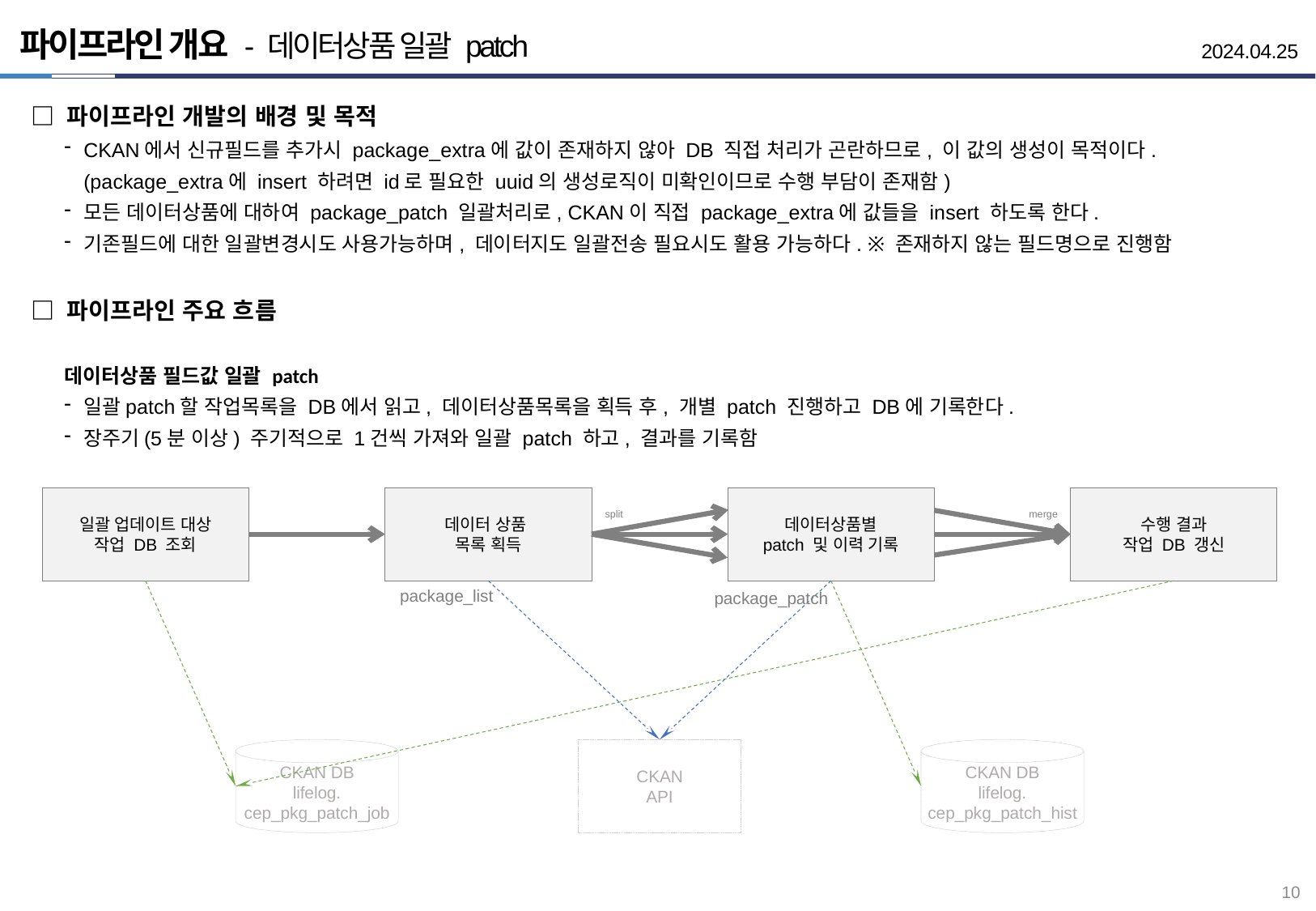

파이프라인 개요 - 데이터상품 일괄 patch
2024.04.25
□ 파이프라인 개발의 배경 및 목적
CKAN에서 신규필드를 추가시 package_extra에 값이 존재하지 않아 DB 직접 처리가 곤란하므로, 이 값의 생성이 목적이다.
(package_extra에 insert 하려면 id로 필요한 uuid의 생성로직이 미확인이므로 수행 부담이 존재함)
모든 데이터상품에 대하여 package_patch 일괄처리로, CKAN이 직접 package_extra에 값들을 insert 하도록 한다.
기존필드에 대한 일괄변경시도 사용가능하며, 데이터지도 일괄전송 필요시도 활용 가능하다. ※ 존재하지 않는 필드명으로 진행함

□ 파이프라인 주요 흐름

데이터상품 필드값 일괄 patch
일괄patch할 작업목록을 DB에서 읽고, 데이터상품목록을 획득 후, 개별 patch 진행하고 DB에 기록한다.
장주기(5분 이상) 주기적으로 1건씩 가져와 일괄 patch 하고, 결과를 기록함
일괄 업데이트 대상
작업 DB 조회
데이터 상품
목록 획득
데이터상품별
patch 및 이력 기록
수행 결과
작업 DB 갱신
split
merge
package_list
package_patch
CKAN DB
lifelog.
cep_pkg_patch_job
CKAN
API
CKAN DB
lifelog.
cep_pkg_patch_hist
10